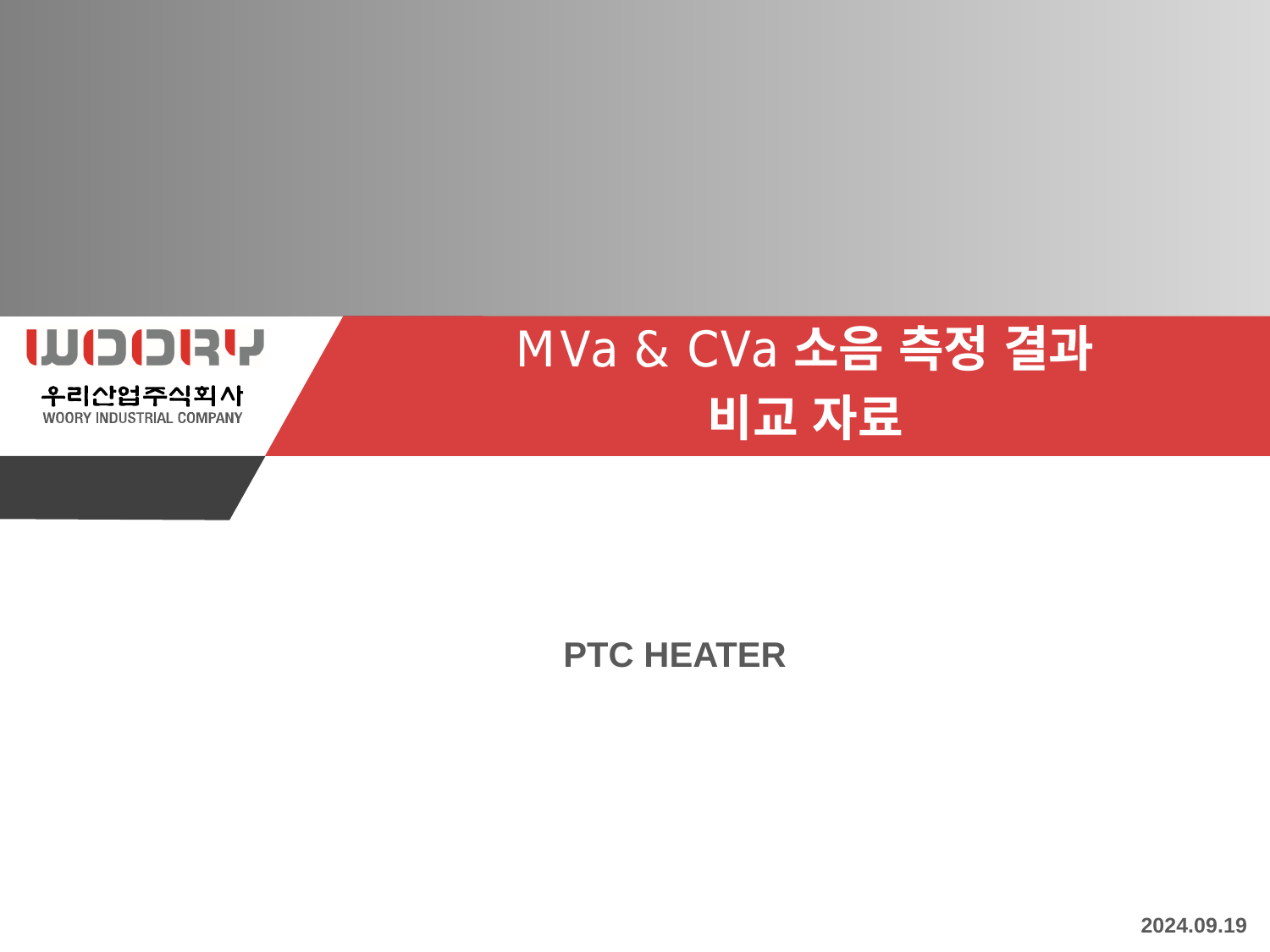

MVa & CVa소음 측정 결과
비교 자료
PTC HEATER
2024.09.19